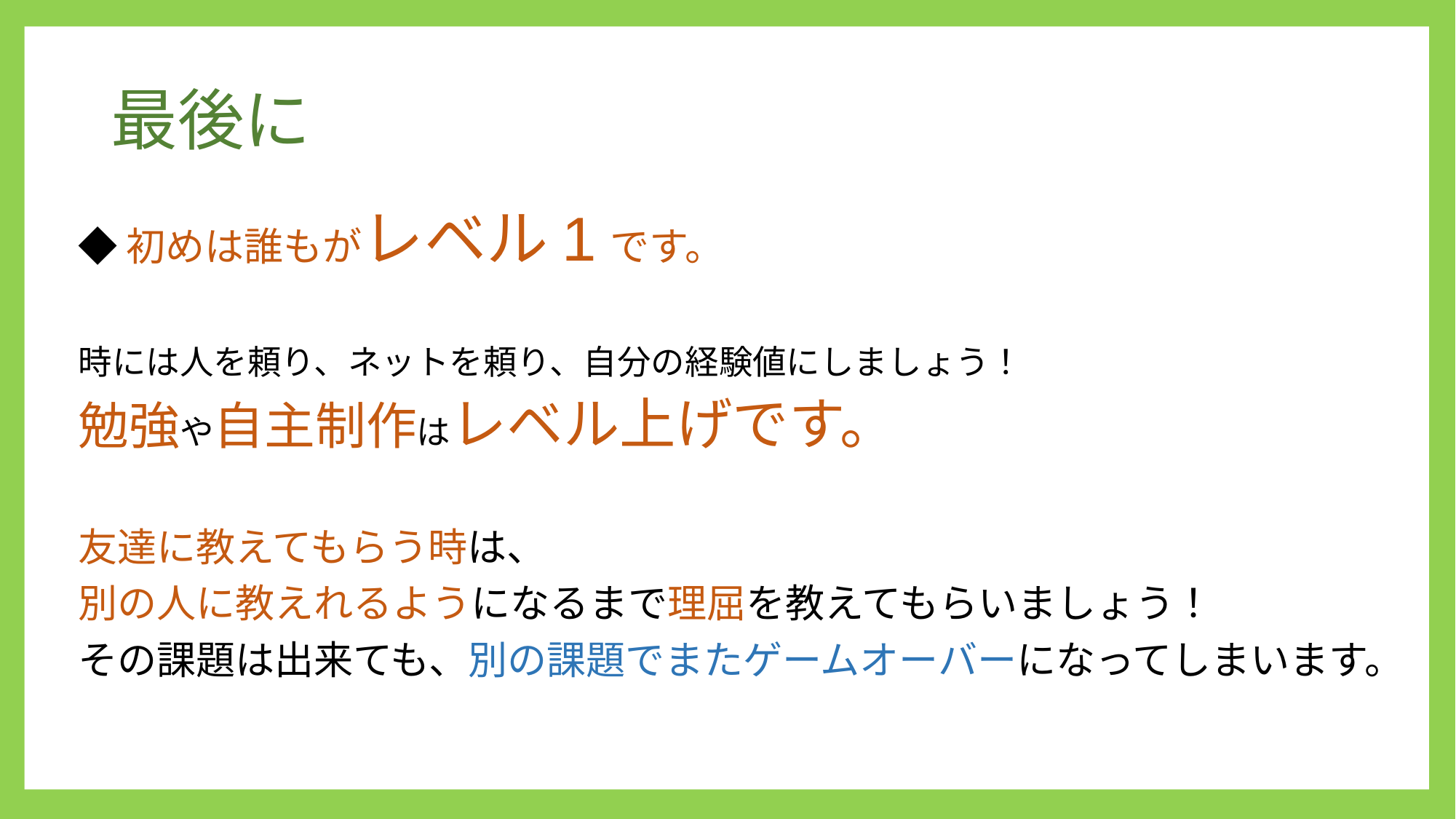

# 最後に
◆初めは誰もがレベル1です。

時には人を頼り、ネットを頼り、自分の経験値にしましょう！
勉強や自主制作はレベル上げです。

友達に教えてもらう時は、
別の人に教えれるようになるまで理屈を教えてもらいましょう！
その課題は出来ても、別の課題でまたゲームオーバーになってしまいます。